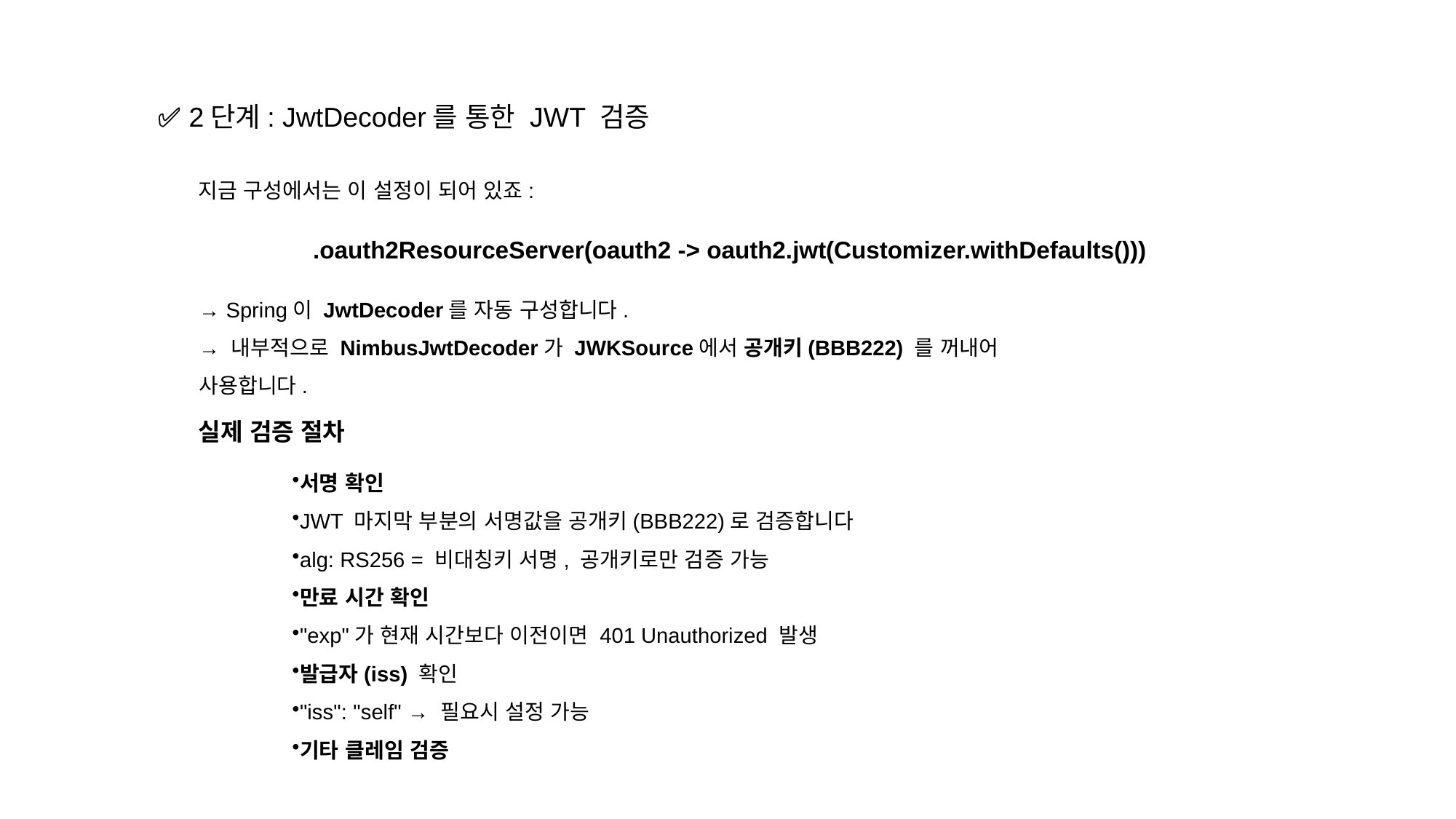

✅ 2단계: JwtDecoder를 통한 JWT 검증
지금 구성에서는 이 설정이 되어 있죠:
.oauth2ResourceServer(oauth2 -> oauth2.jwt(Customizer.withDefaults()))
→ Spring이 JwtDecoder를 자동 구성합니다.
→ 내부적으로 NimbusJwtDecoder가 JWKSource에서 공개키(BBB222) 를 꺼내어 사용합니다.
실제 검증 절차
서명 확인
JWT 마지막 부분의 서명값을 공개키(BBB222)로 검증합니다
alg: RS256 = 비대칭키 서명, 공개키로만 검증 가능
만료 시간 확인
"exp"가 현재 시간보다 이전이면 401 Unauthorized 발생
발급자(iss) 확인
"iss": "self" → 필요시 설정 가능
기타 클레임 검증